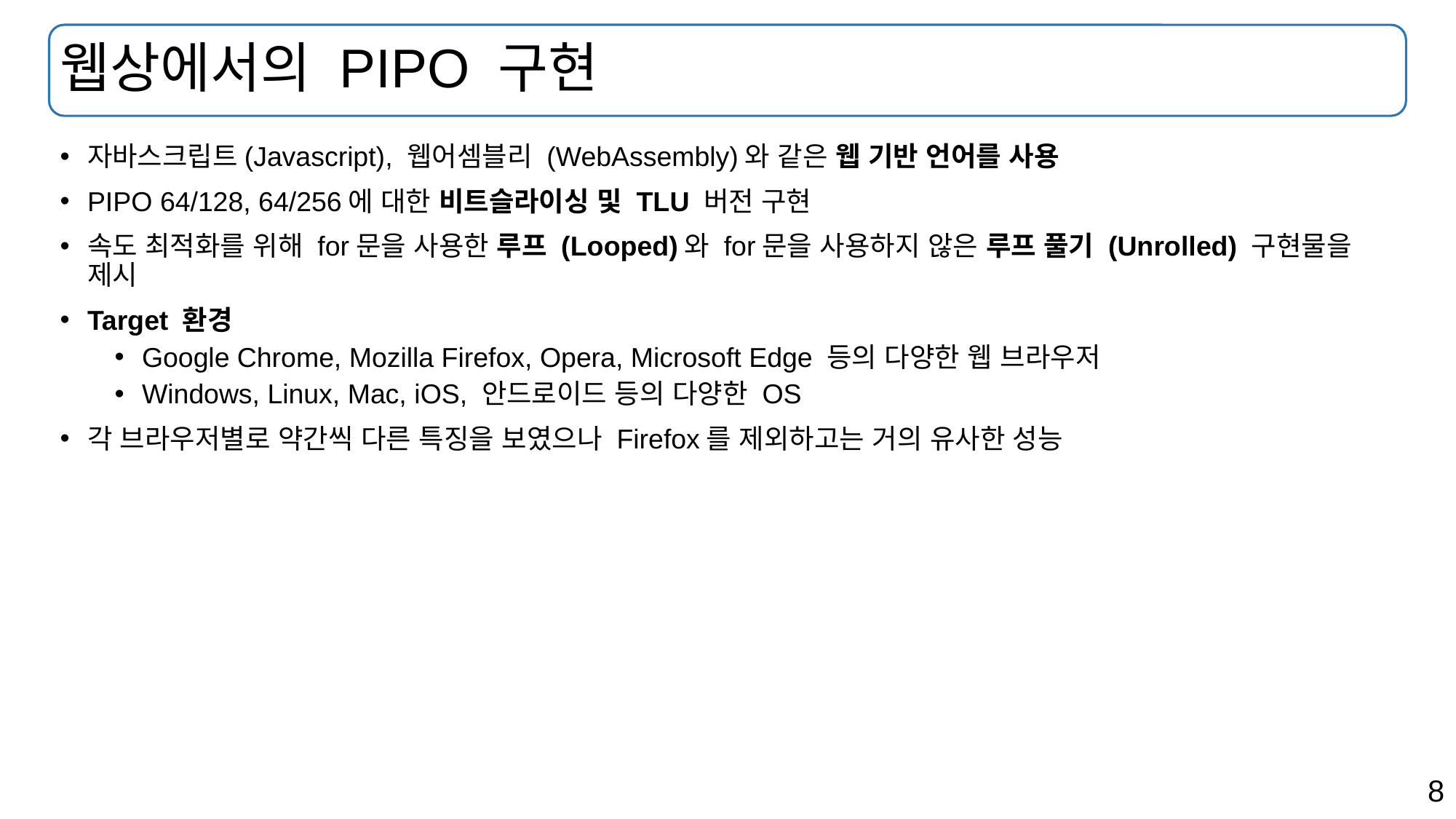

# 웹상에서의 PIPO 구현
자바스크립트(Javascript), 웹어셈블리 (WebAssembly)와 같은 웹 기반 언어를 사용
PIPO 64/128, 64/256에 대한 비트슬라이싱 및 TLU 버전 구현
속도 최적화를 위해 for문을 사용한 루프 (Looped)와 for문을 사용하지 않은 루프 풀기 (Unrolled) 구현물을 제시
Target 환경
Google Chrome, Mozilla Firefox, Opera, Microsoft Edge 등의 다양한 웹 브라우저
Windows, Linux, Mac, iOS, 안드로이드 등의 다양한 OS
각 브라우저별로 약간씩 다른 특징을 보였으나 Firefox를 제외하고는 거의 유사한 성능